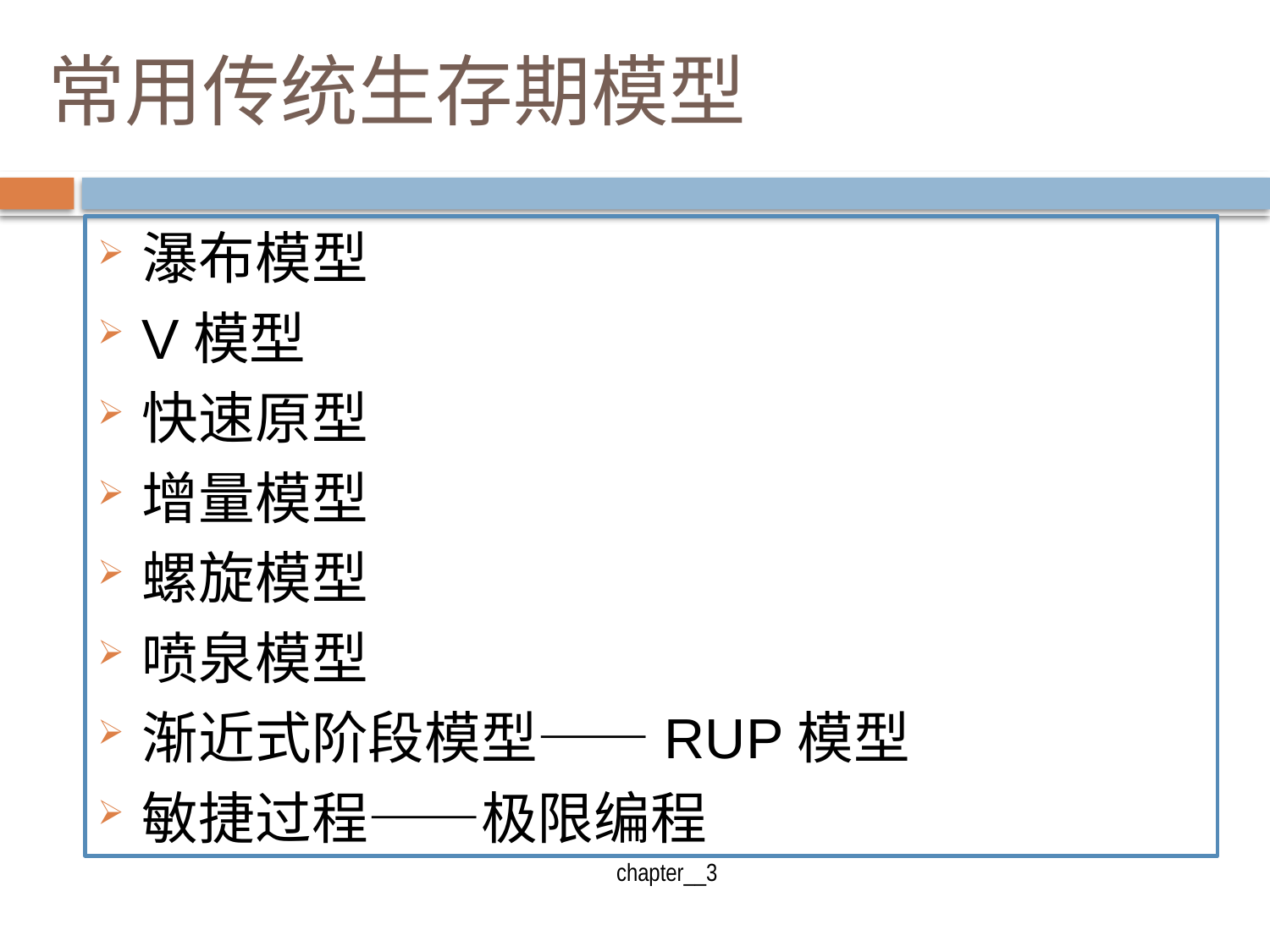

# 常用传统生存期模型
45
瀑布模型
V模型
快速原型
增量模型
螺旋模型
喷泉模型
渐近式阶段模型——RUP模型
敏捷过程——极限编程
  chapter__3